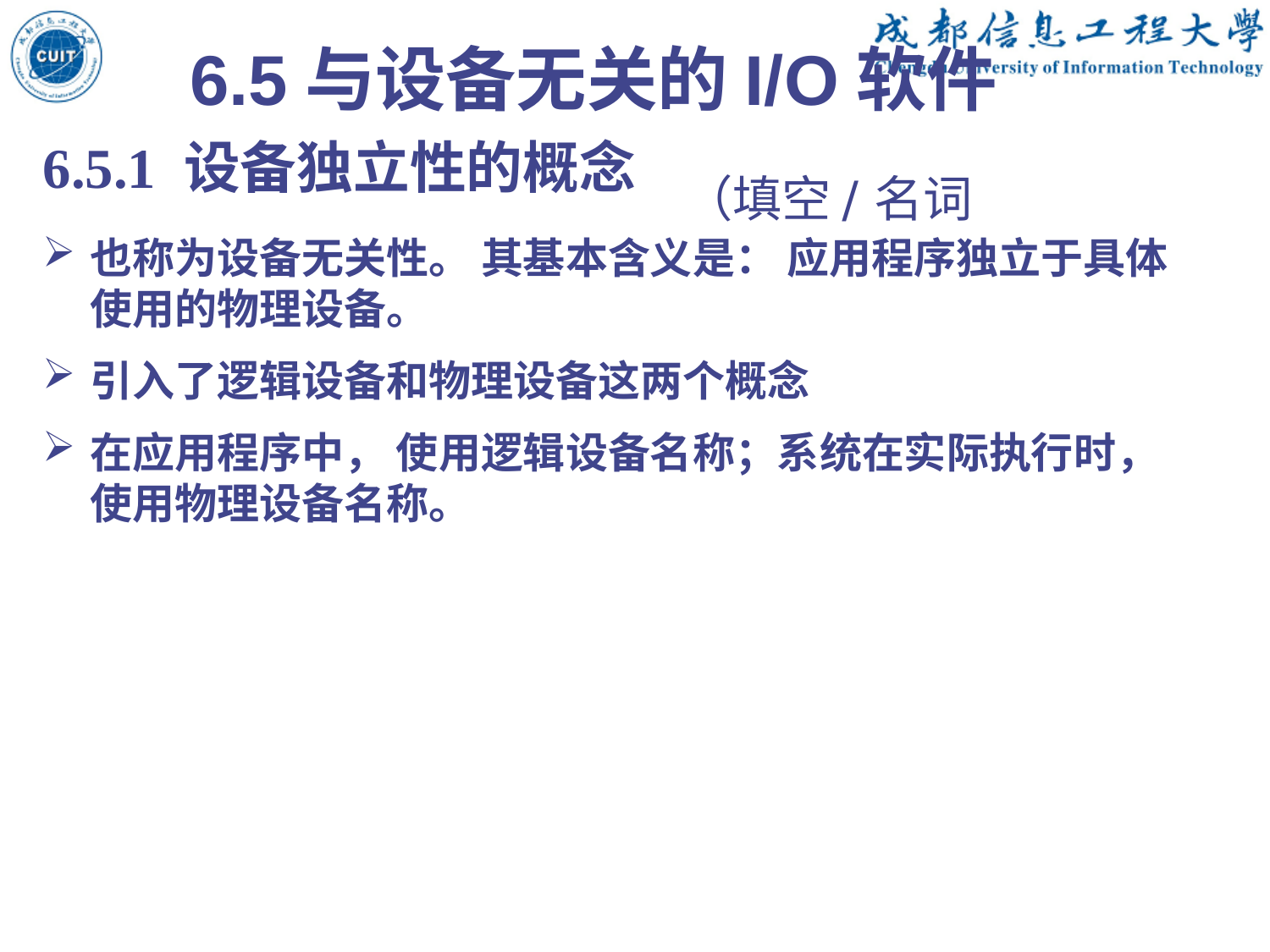

6.5与设备无关的I/O软件
6.5.1 设备独立性的概念
（填空/名词
也称为设备无关性。 其基本含义是： 应用程序独立于具体使用的物理设备。
引入了逻辑设备和物理设备这两个概念
在应用程序中， 使用逻辑设备名称；系统在实际执行时， 使用物理设备名称。